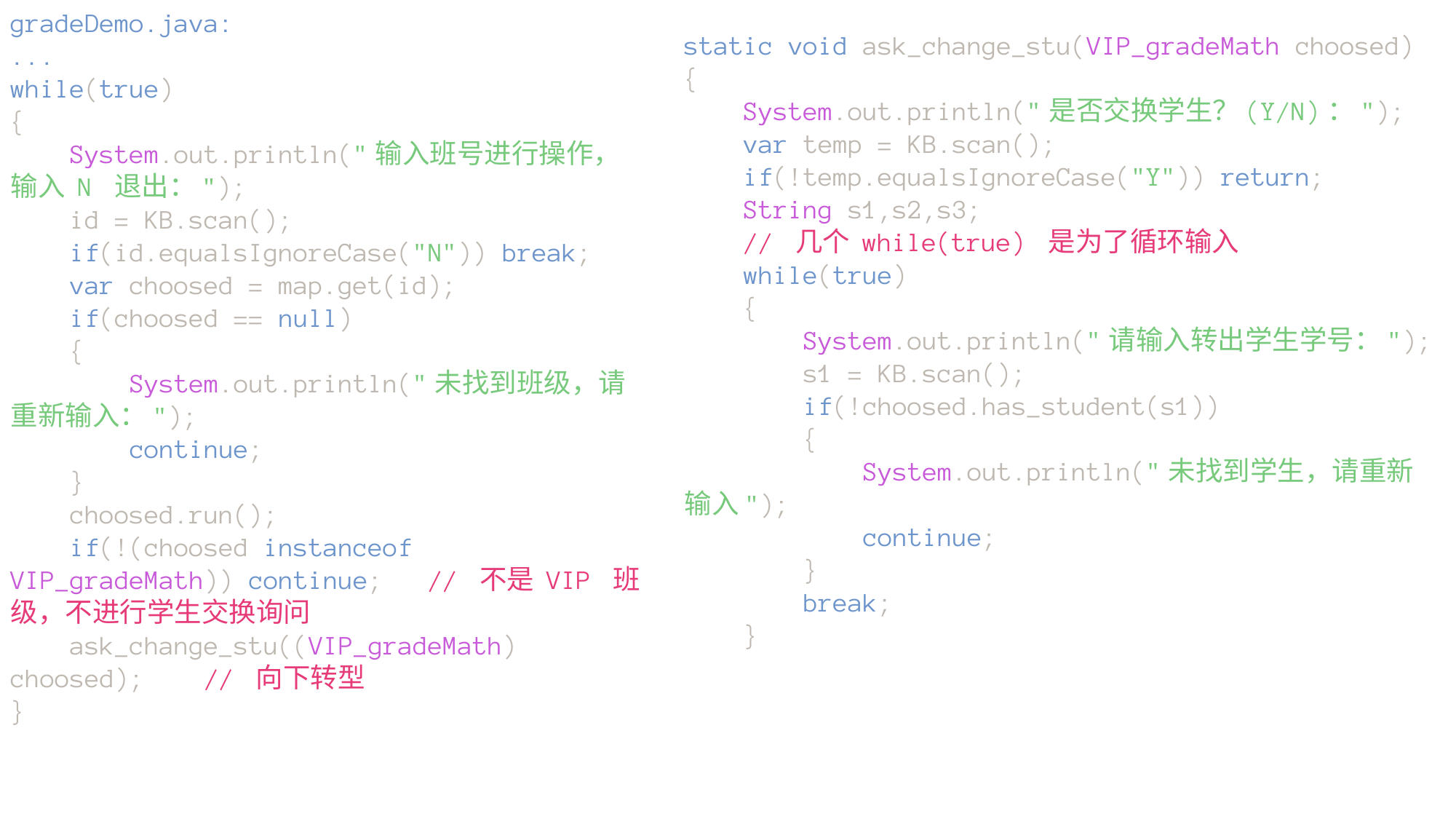

gradeDemo.java:
...
while(true)
{
    System.out.println("输入班号进行操作，输入 N 退出：");
    id = KB.scan();
    if(id.equalsIgnoreCase("N")) break;
    var choosed = map.get(id);
    if(choosed == null)
    {
        System.out.println("未找到班级，请重新输入：");
        continue;
    }
    choosed.run();
    if(!(choosed instanceof VIP_gradeMath)) continue;   // 不是 VIP 班级，不进行学生交换询问
    ask_change_stu((VIP_gradeMath) choosed);    // 向下转型
}
static void ask_change_stu(VIP_gradeMath choosed)
{
    System.out.println("是否交换学生？(Y/N)：");
    var temp = KB.scan();
    if(!temp.equalsIgnoreCase("Y")) return;
    String s1,s2,s3;
    // 几个 while(true) 是为了循环输入
    while(true)
    {
        System.out.println("请输入转出学生学号：");
        s1 = KB.scan();
        if(!choosed.has_student(s1))
        {
            System.out.println("未找到学生，请重新输入");
            continue;
        }
        break;
    }